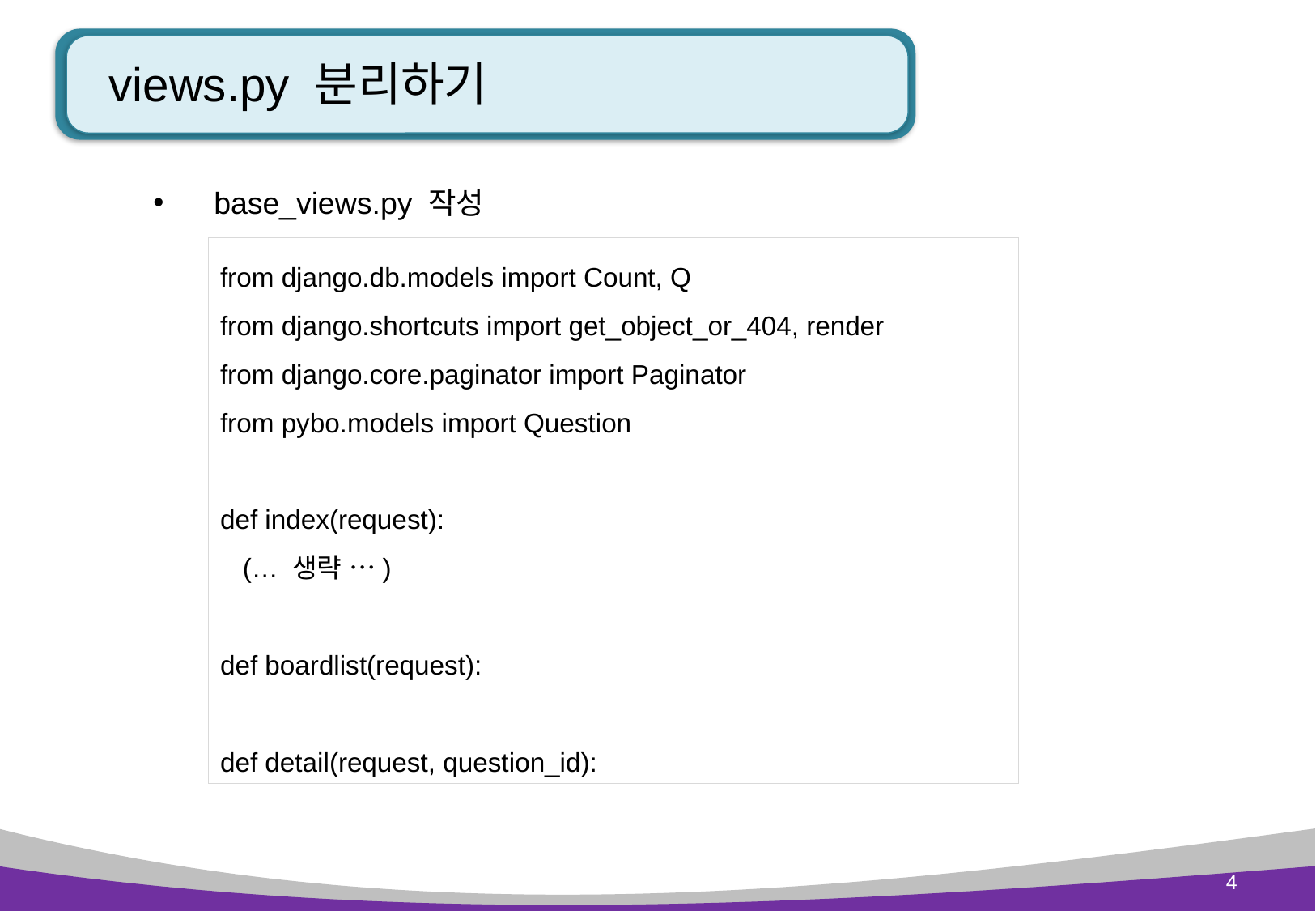

# views.py 분리하기
base_views.py 작성
from django.db.models import Count, Q
from django.shortcuts import get_object_or_404, render
from django.core.paginator import Paginator
from pybo.models import Question

def index(request):
   (… 생략 …)

def boardlist(request):

def detail(request, question_id):
4